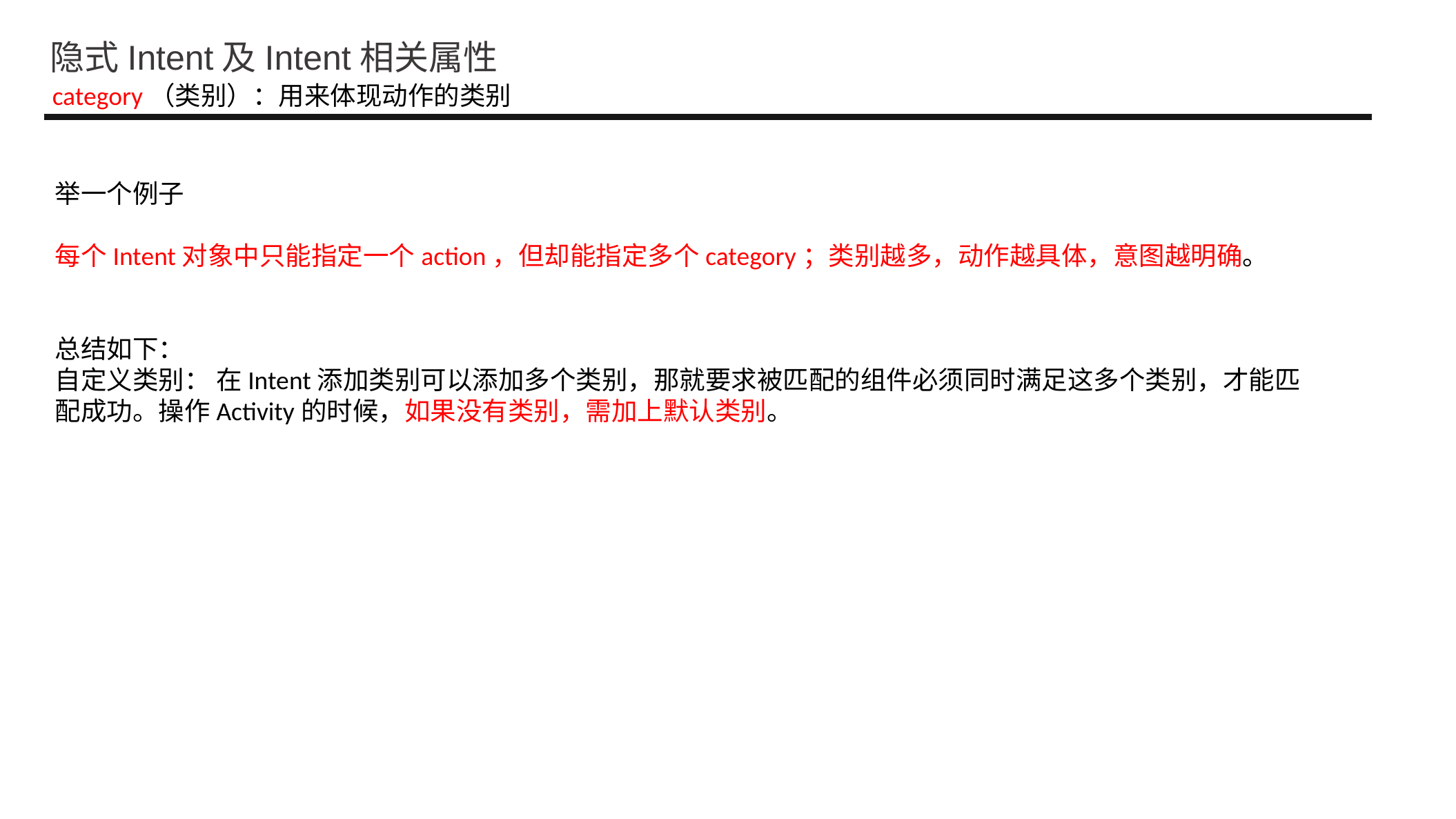

隐式Intent及Intent相关属性
category（类别）：用来体现动作的类别

举一个例子

每个Intent对象中只能指定一个action，但却能指定多个category；类别越多，动作越具体，意图越明确。

总结如下：
自定义类别： 在Intent添加类别可以添加多个类别，那就要求被匹配的组件必须同时满足这多个类别，才能匹配成功。操作Activity的时候，如果没有类别，需加上默认类别。